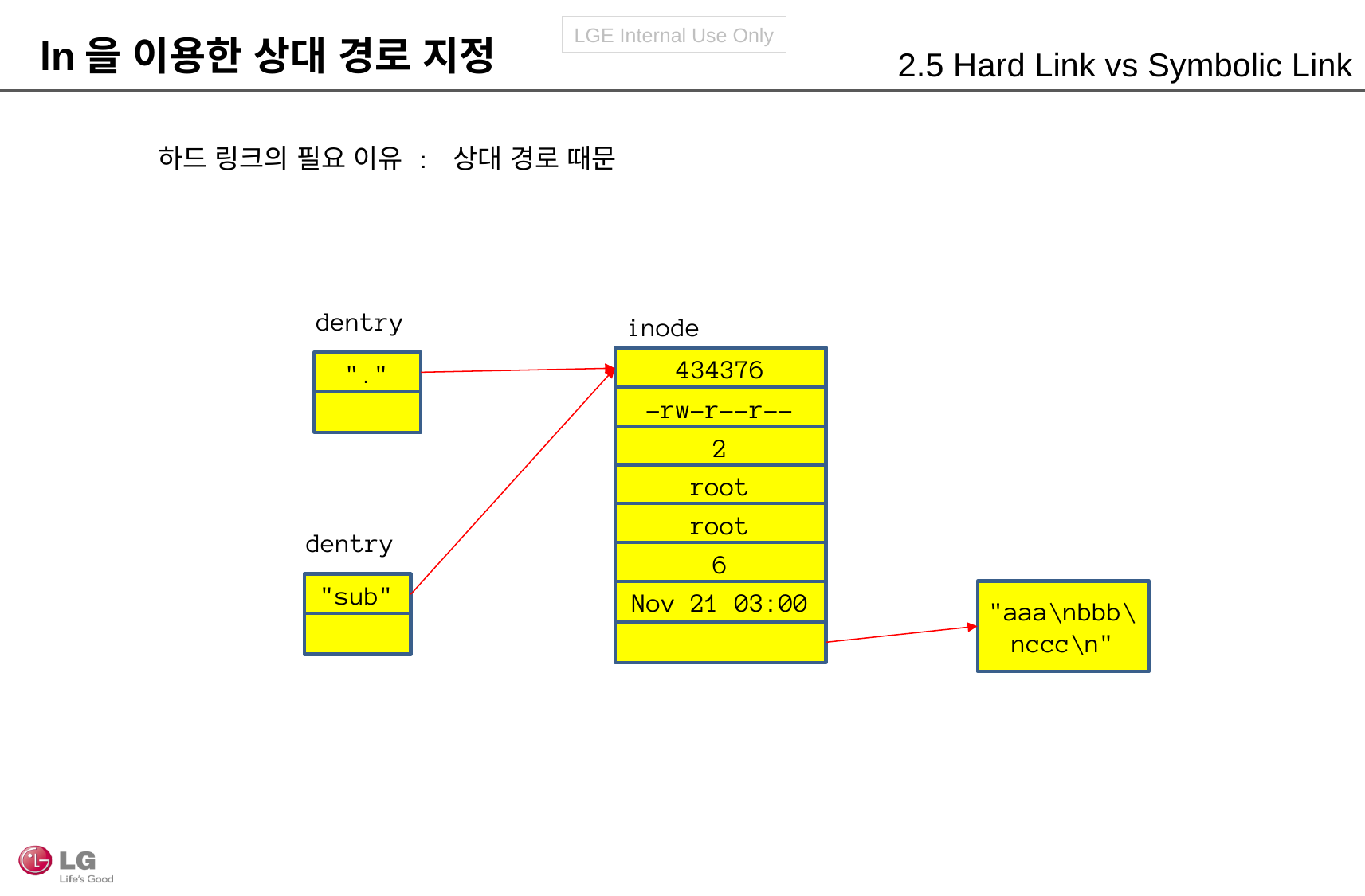

ln을 이용한 상대 경로 지정
2.5 Hard Link vs Symbolic Link

하드 링크의 필요 이유 : 상대 경로 때문
dentry
inode
434376
"."
-rw-r--r--

2
root
root
dentry
6
"sub"
"aaa\nbbb\nccc\n"
Nov 21 03:00